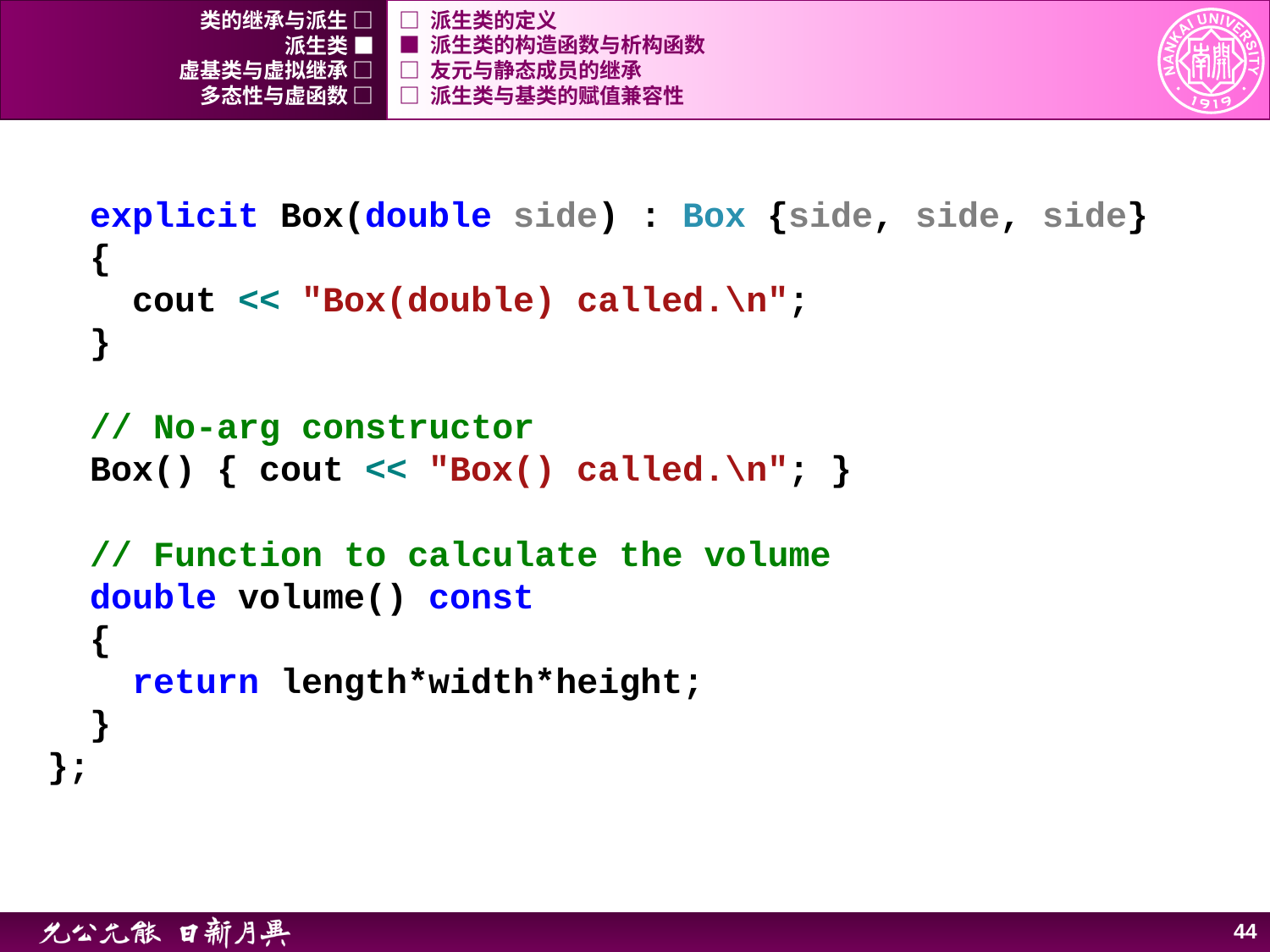

类的继承与派生 □
□ 派生类的定义
派生类 ■
■ 派生类的构造函数与析构函数
虚基类与虚拟继承 □
□ 友元与静态成员的继承
多态性与虚函数 □
□ 派生类与基类的赋值兼容性
  explicit Box(double side) : Box {side, side, side}
  {
    cout << "Box(double) called.\n";
  }

  // No-arg constructor
  Box() { cout << "Box() called.\n"; }

  // Function to calculate the volume
  double volume() const
  {
    return length*width*height;
  }
};
44